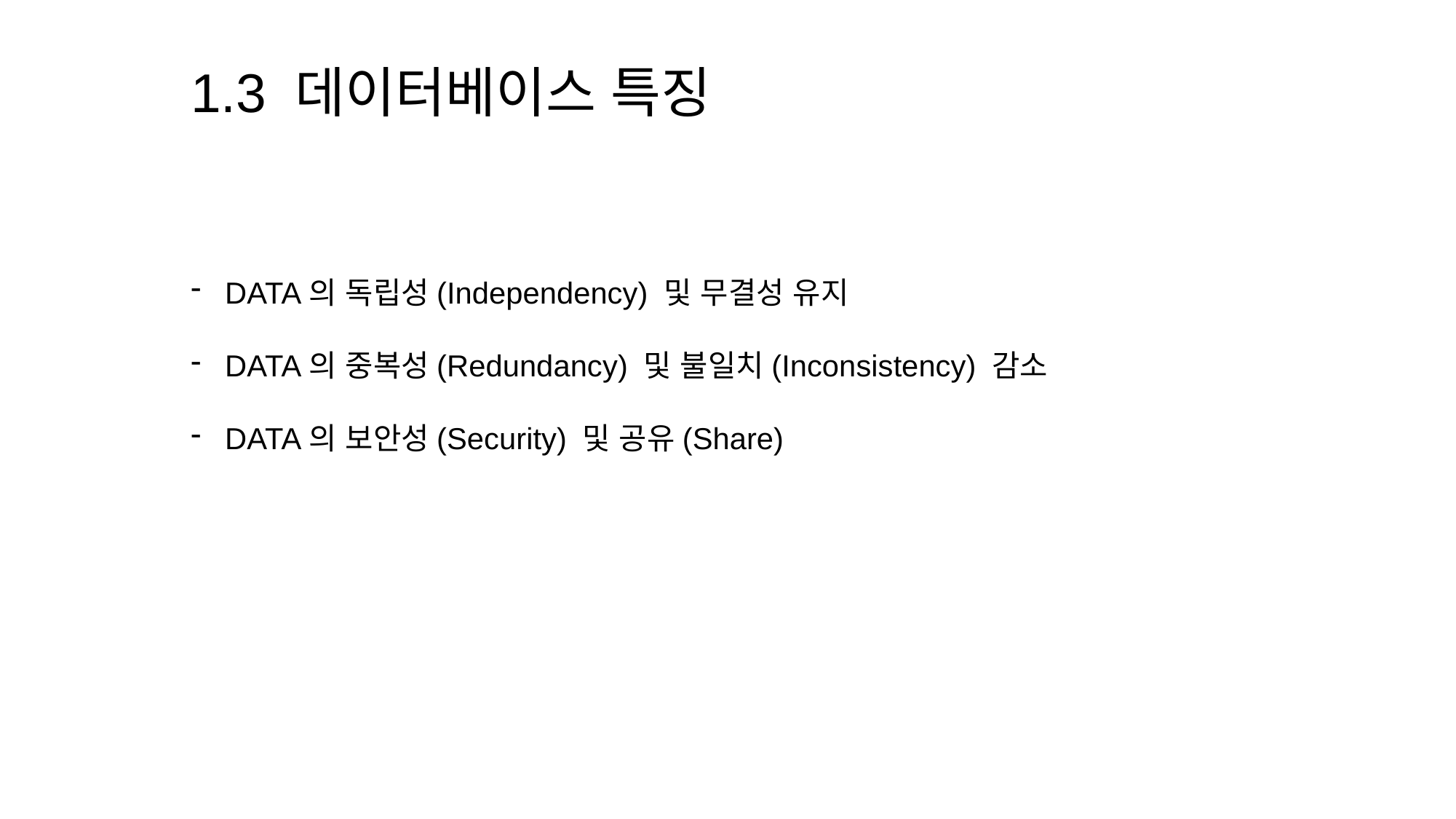

1.3 데이터베이스 특징
DATA의 독립성(Independency) 및 무결성 유지

DATA의 중복성(Redundancy) 및 불일치(Inconsistency) 감소

DATA의 보안성(Security) 및 공유(Share)